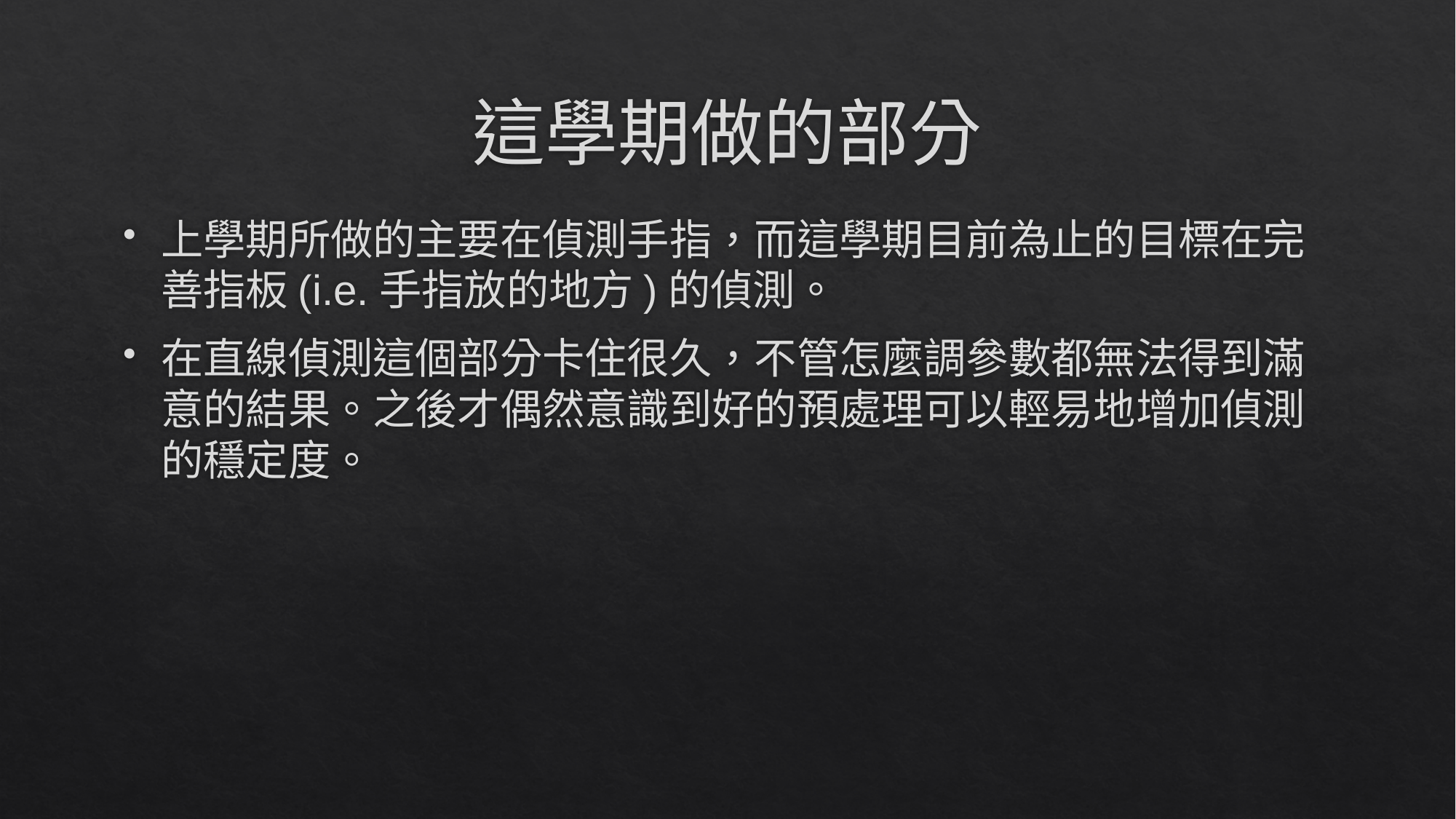

# 這學期做的部分
上學期所做的主要在偵測手指，而這學期目前為止的目標在完善指板(i.e.手指放的地方)的偵測。
在直線偵測這個部分卡住很久，不管怎麼調參數都無法得到滿意的結果。之後才偶然意識到好的預處理可以輕易地增加偵測的穩定度。